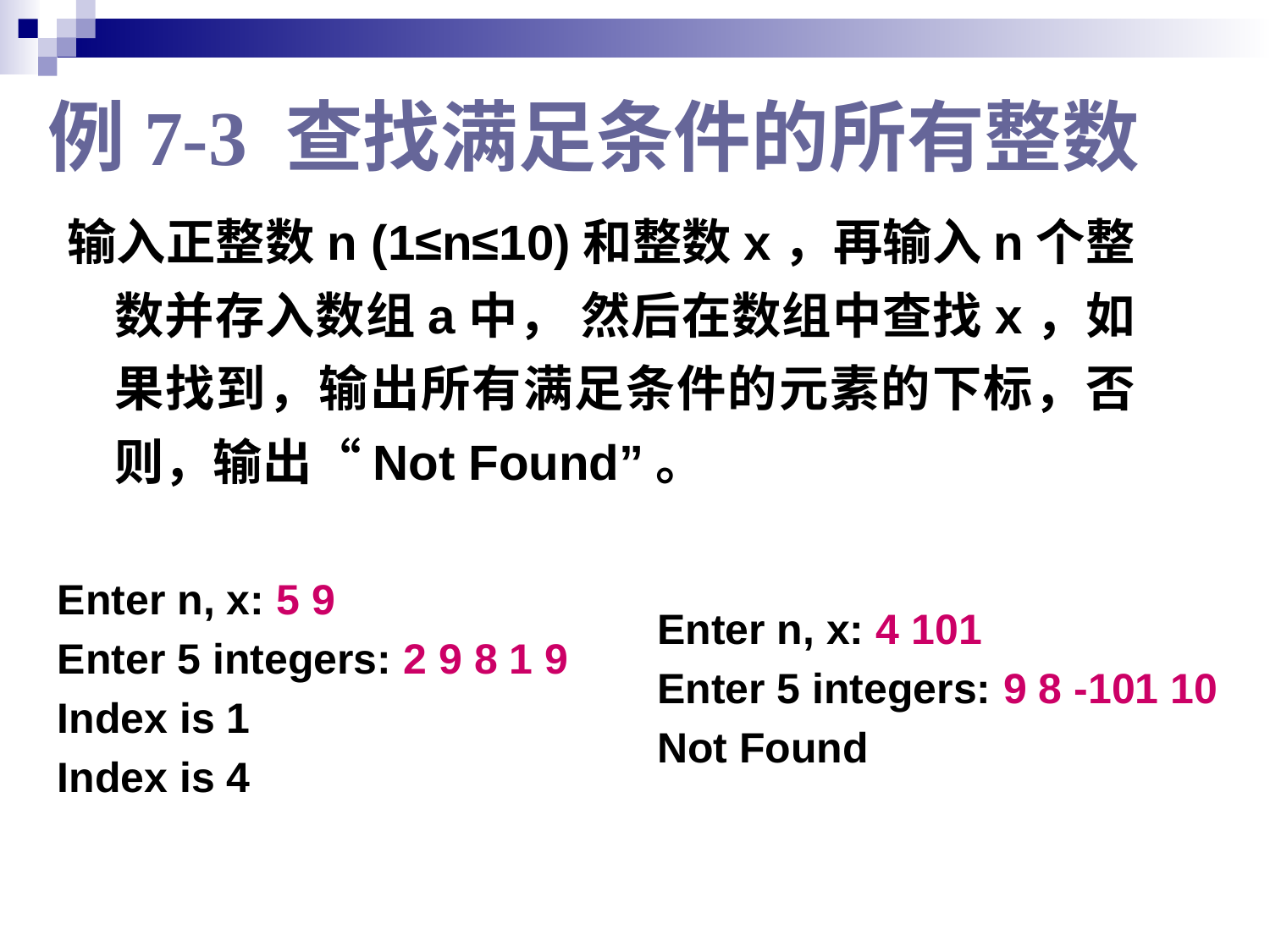

# 例7-3 查找满足条件的所有整数
输入正整数n (1≤n≤10)和整数x，再输入n个整数并存入数组a中， 然后在数组中查找x，如果找到，输出所有满足条件的元素的下标，否则，输出“Not Found”。
Enter n, x: 5 9
Enter 5 integers: 2 9 8 1 9
Index is 1
Index is 4
Enter n, x: 4 101
Enter 5 integers: 9 8 -101 10
Not Found